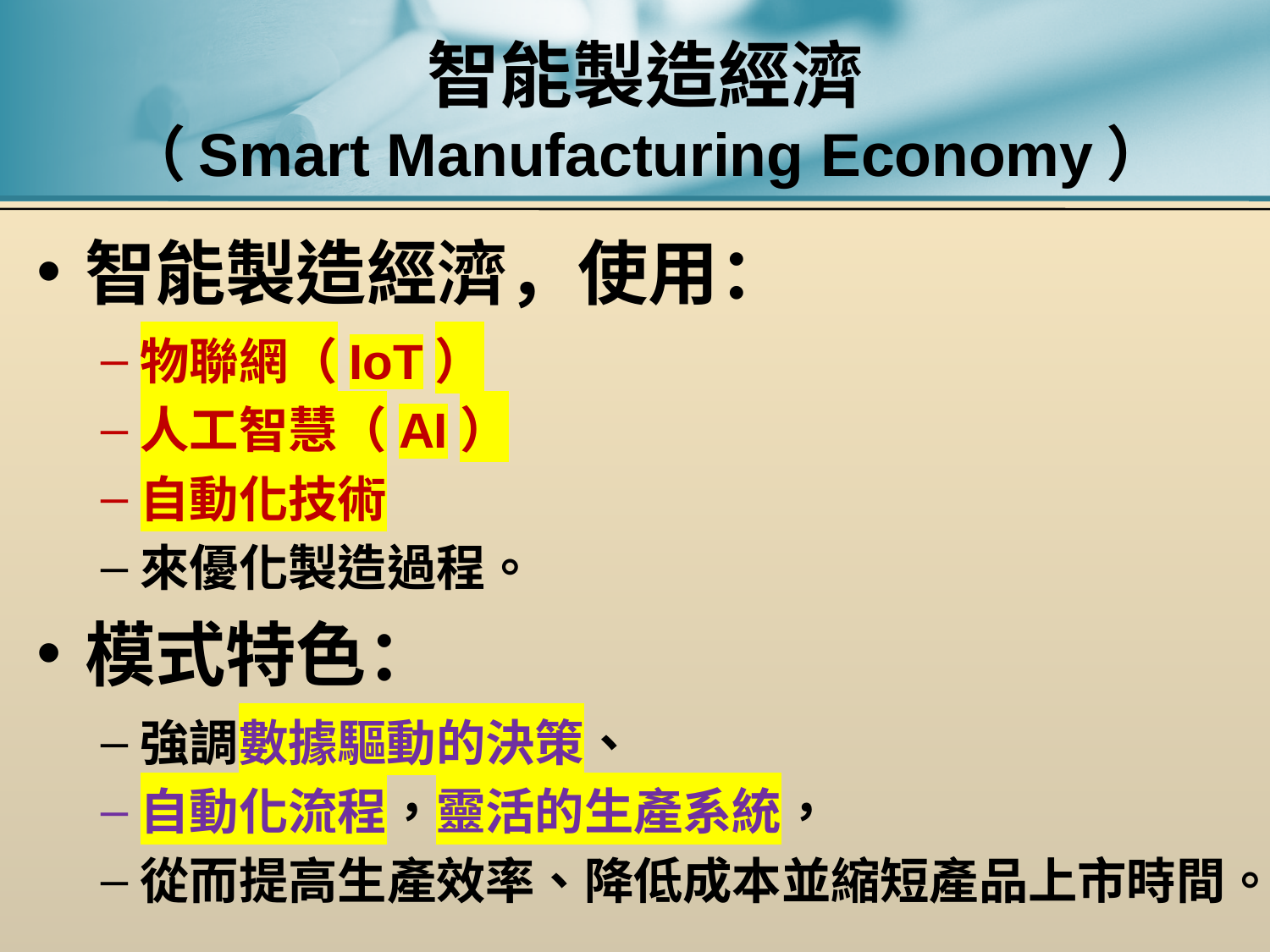

# 智能製造經濟 （Smart Manufacturing Economy）
智能製造經濟，使用：
物聯網（IoT）
人工智慧（AI）
自動化技術
來優化製造過程。
模式特色：
強調數據驅動的決策、
自動化流程，靈活的生產系統，
從而提高生產效率、降低成本並縮短產品上市時間。